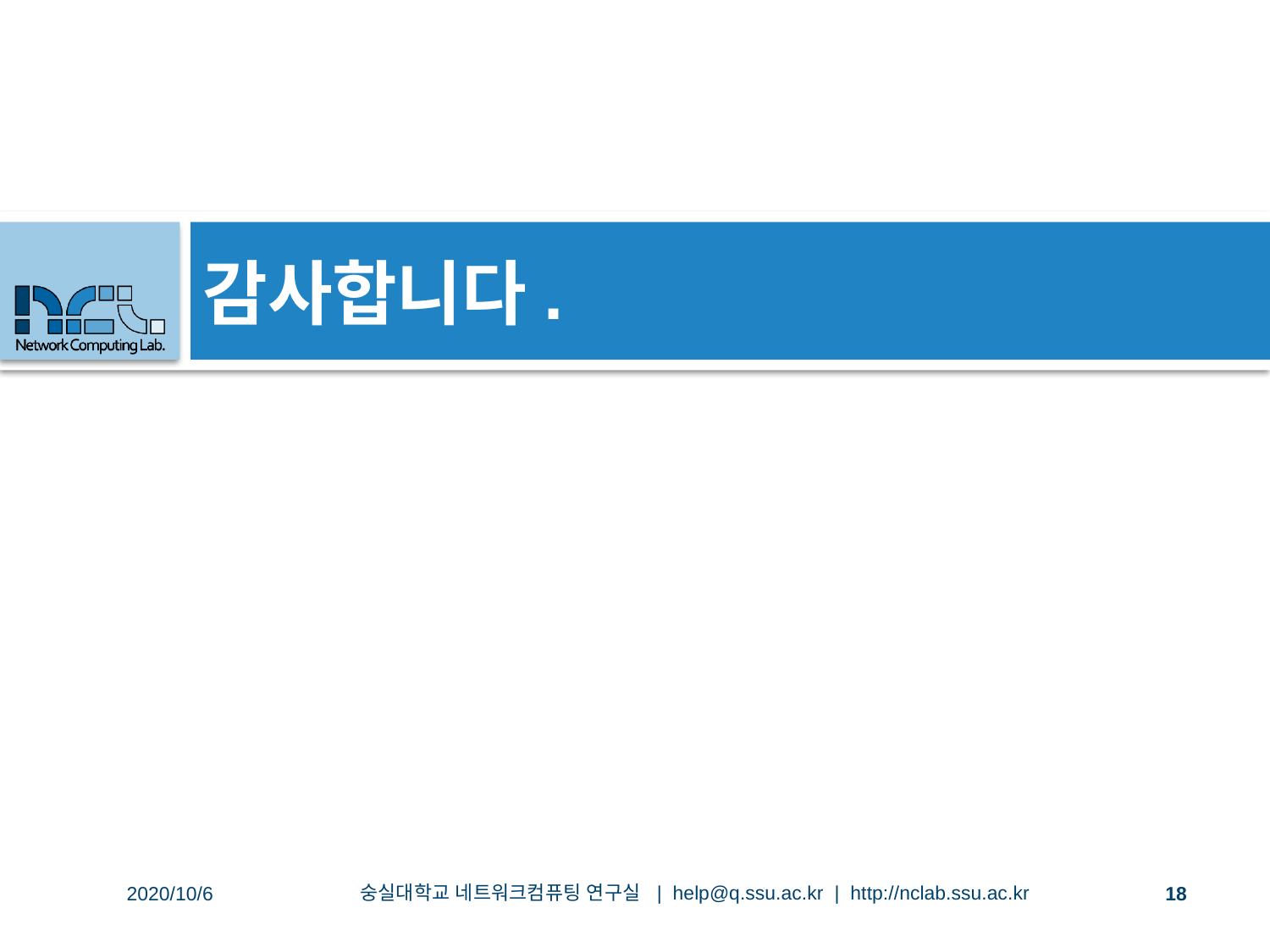

# 감사합니다.
숭실대학교 네트워크컴퓨팅 연구실  |  help@q.ssu.ac.kr  |  http://nclab.ssu.ac.kr
2020/10/6
18